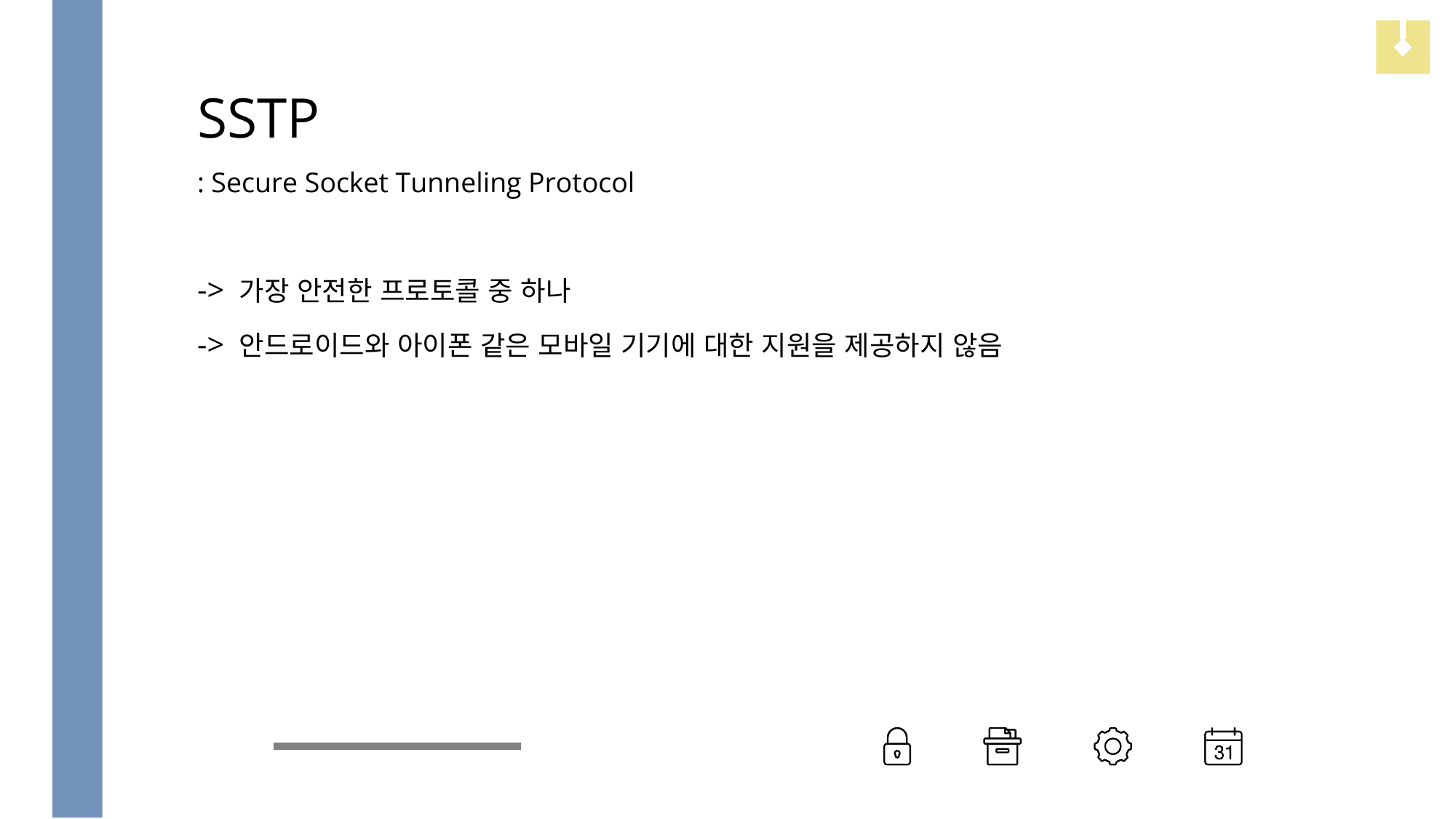

SSTP
: Secure Socket Tunneling Protocol

-> 가장 안전한 프로토콜 중 하나
-> 안드로이드와 아이폰 같은 모바일 기기에 대한 지원을 제공하지 않음